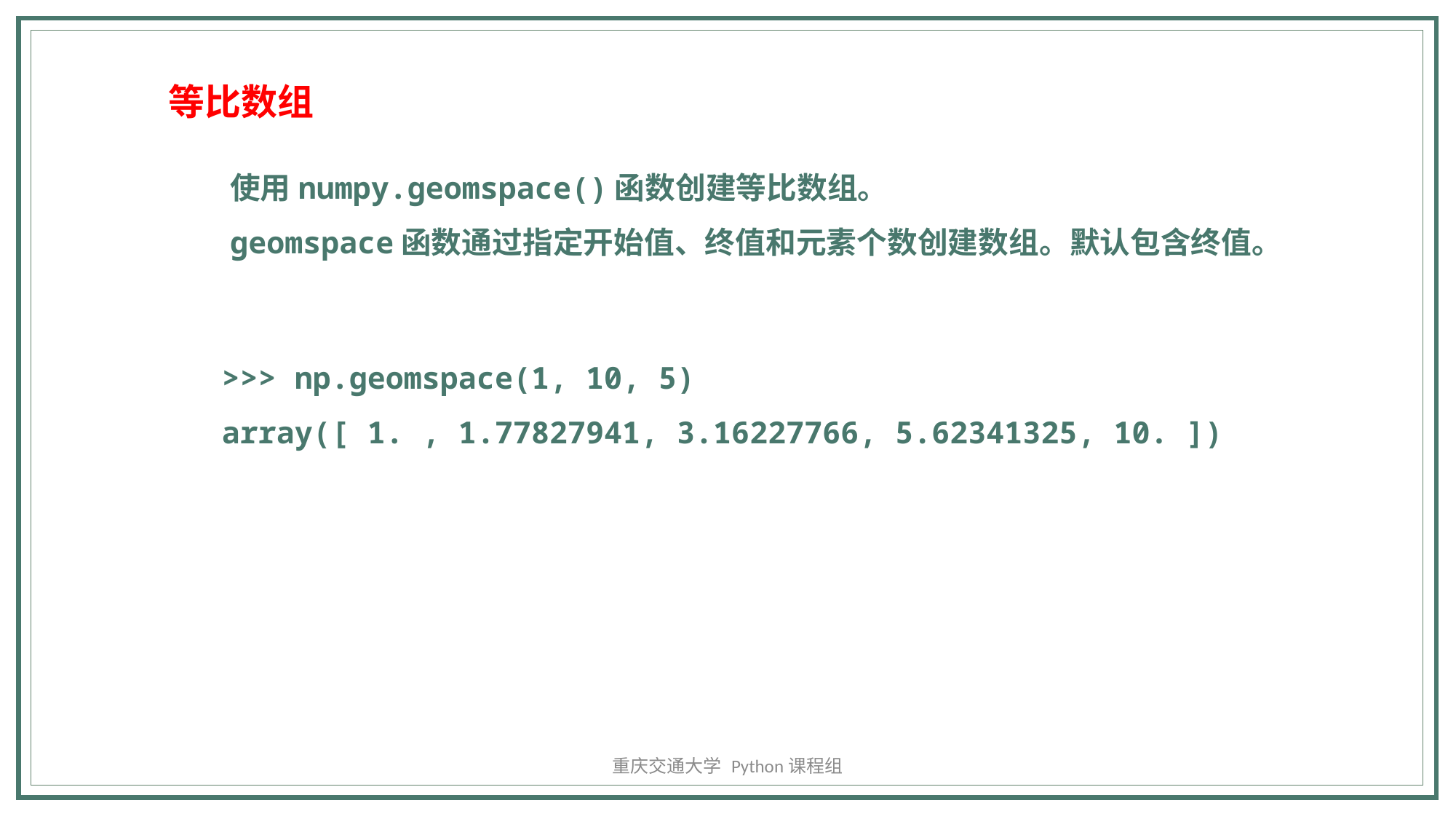

等比数组
使用numpy.geomspace()函数创建等比数组。
geomspace函数通过指定开始值、终值和元素个数创建数组。默认包含终值。
>>> np.geomspace(1, 10, 5)
array([ 1. , 1.77827941, 3.16227766, 5.62341325, 10. ])
重庆交通大学 Python课程组